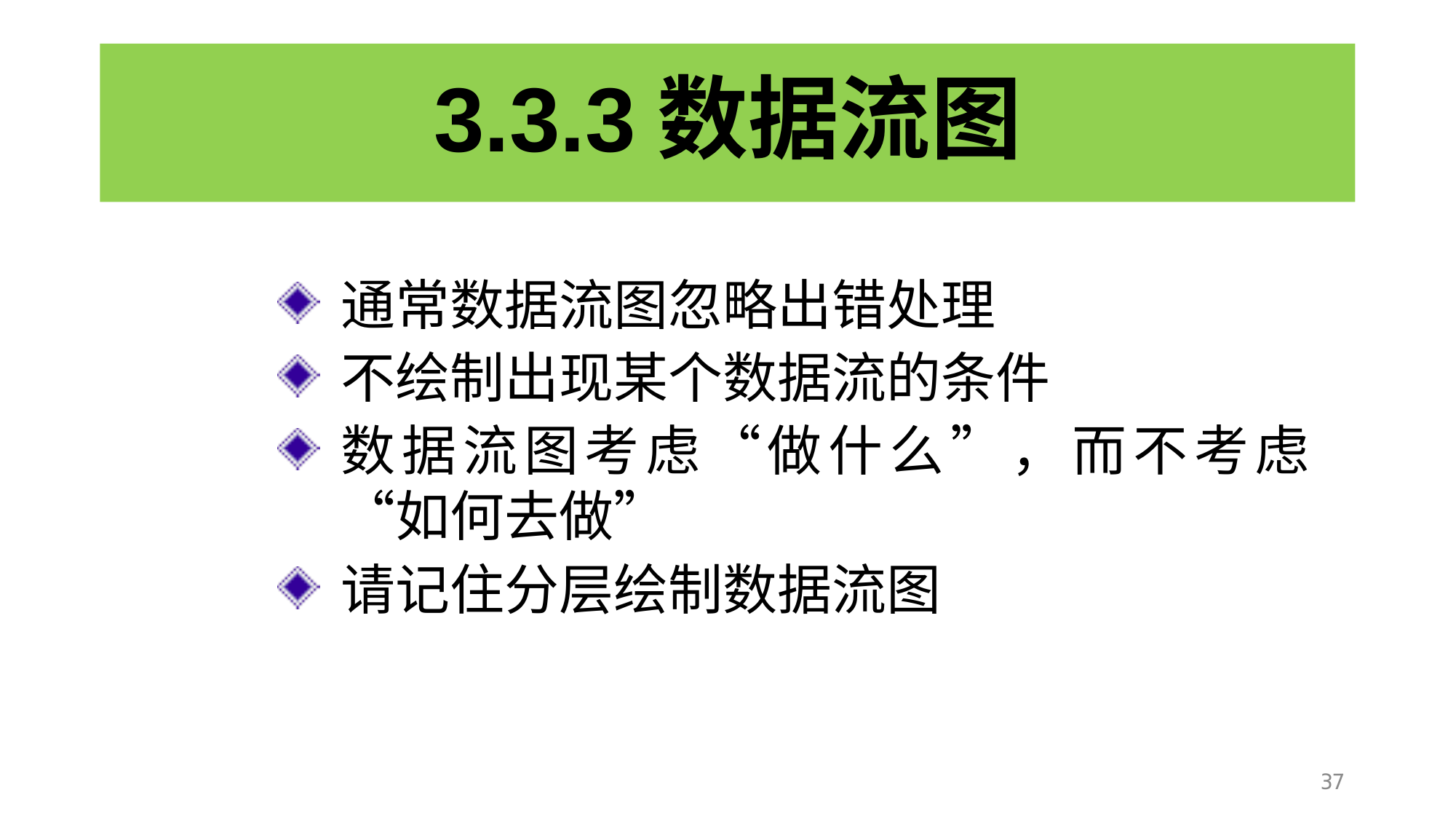

# 3.3.3数据流图
通常数据流图忽略出错处理
不绘制出现某个数据流的条件
数据流图考虑“做什么”，而不考虑“如何去做”
请记住分层绘制数据流图

37